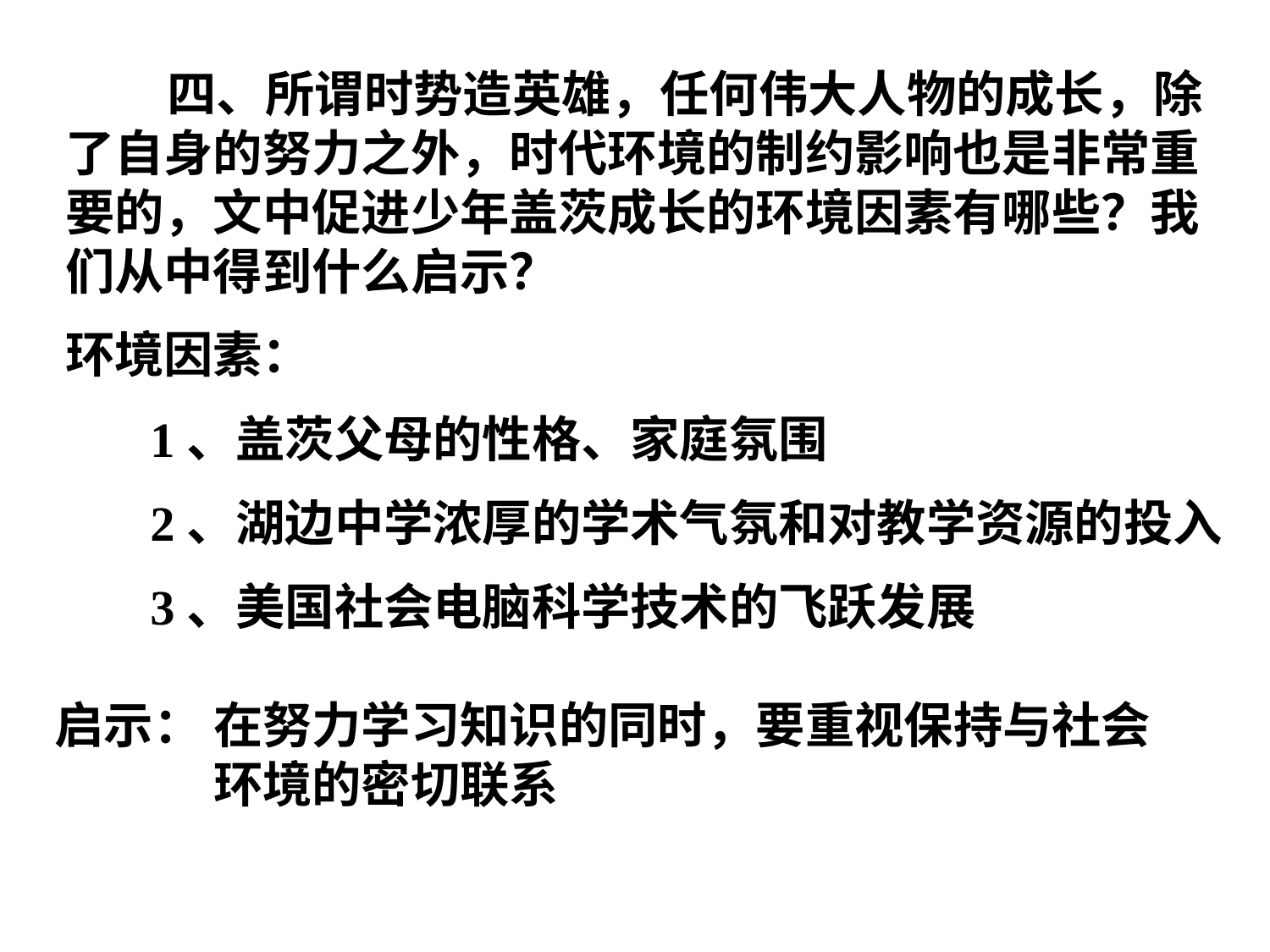

四、所谓时势造英雄，任何伟大人物的成长，除了自身的努力之外，时代环境的制约影响也是非常重要的，文中促进少年盖茨成长的环境因素有哪些？我们从中得到什么启示？
环境因素：
1、盖茨父母的性格、家庭氛围
2、湖边中学浓厚的学术气氛和对教学资源的投入
3、美国社会电脑科学技术的飞跃发展
启示：
在努力学习知识的同时，要重视保持与社会环境的密切联系